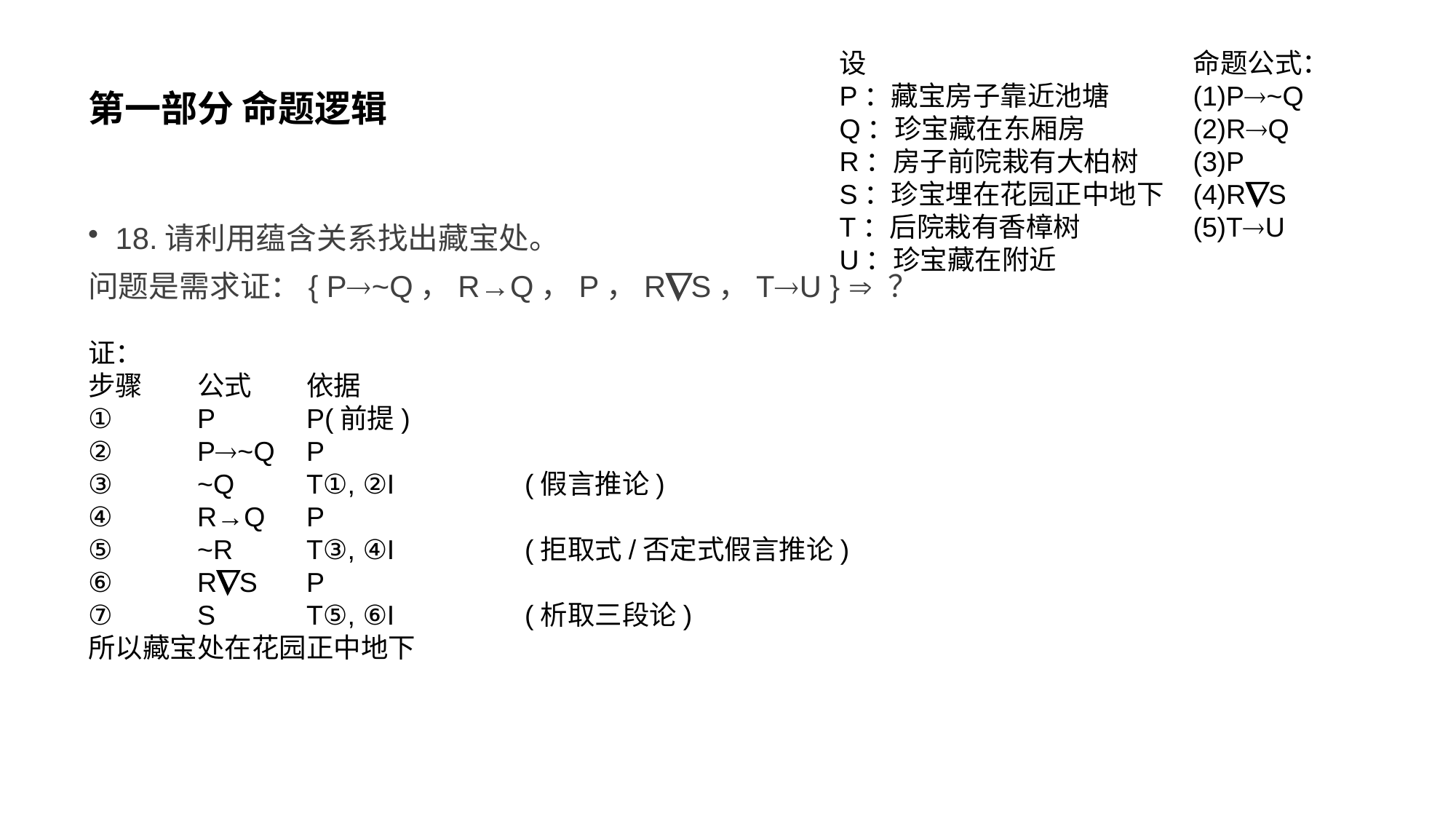

# 第一部分 命题逻辑
设
P：藏宝房子靠近池塘
Q：珍宝藏在东厢房
R：房子前院栽有大柏树
S：珍宝埋在花园正中地下
T：后院栽有香樟树
U：珍宝藏在附近
命题公式：
(1)P→~Q
(2)R→Q
(3)P
(4)R∇S
(5)T→U
18.请利用蕴含关系找出藏宝处。
问题是需求证：{ P→~Q，R→Q，P，R∇S，T→U } ⇒ ？

证：
步骤	公式	依据
①	P	P(前提)
②	P→~Q	P
③	~Q	T①, ②I		(假言推论)
④	R→Q	P
⑤	~R	T③, ④I		(拒取式/否定式假言推论)
⑥	R∇S	P
⑦	S	T⑤, ⑥I		(析取三段论)
所以藏宝处在花园正中地下